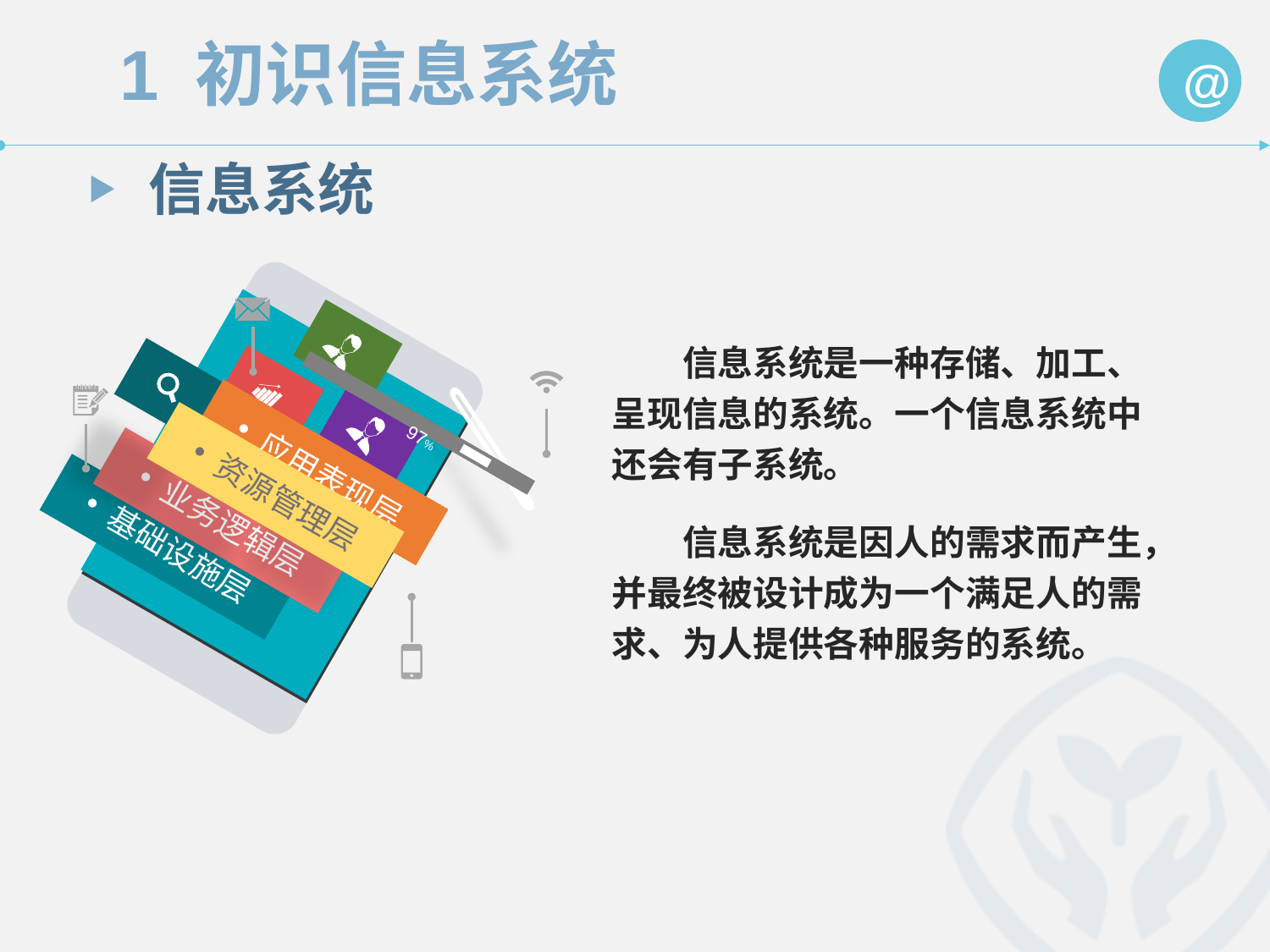

信息系统

                                                   97%

应用表现层

业务逻辑层
基础设施层
资源管理层

　　信息系统是一种存储、加工、呈现信息的系统。一个信息系统中还会有子系统。
　　信息系统是因人的需求而产生，并最终被设计成为一个满足人的需求、为人提供各种服务的系统。